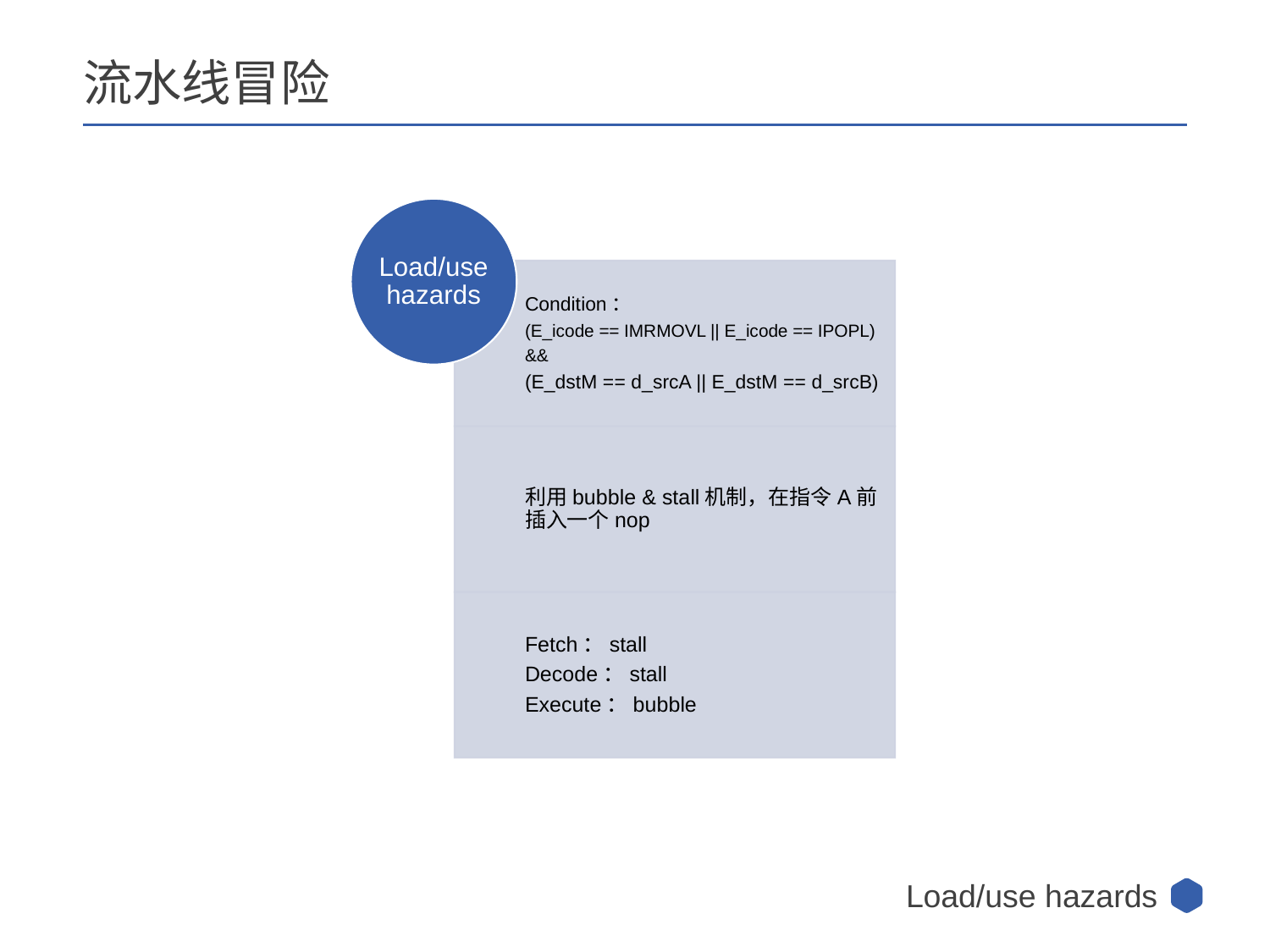

流水线冒险
Condition：
(E_icode == IMRMOVL || E_icode == IPOPL)
&&
(E_dstM == d_srcA || E_dstM == d_srcB)
利用bubble & stall机制，在指令A前插入一个nop
Fetch：stall
Decode：stall
Execute：bubble
Load/use hazards
Load/use hazards